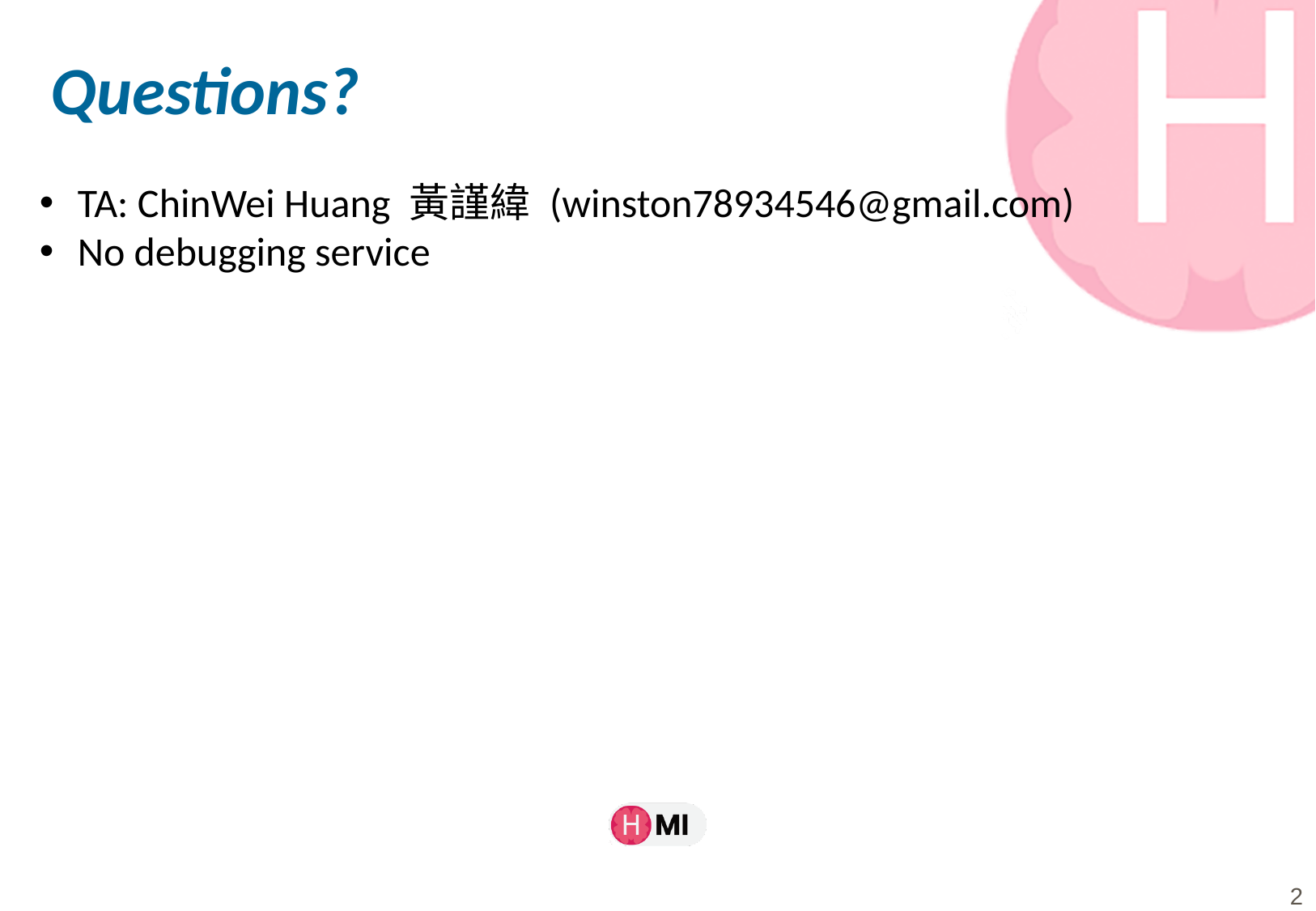

# Questions?
TA: ChinWei Huang 黃謹緯 (winston78934546@gmail.com)
No debugging service
25